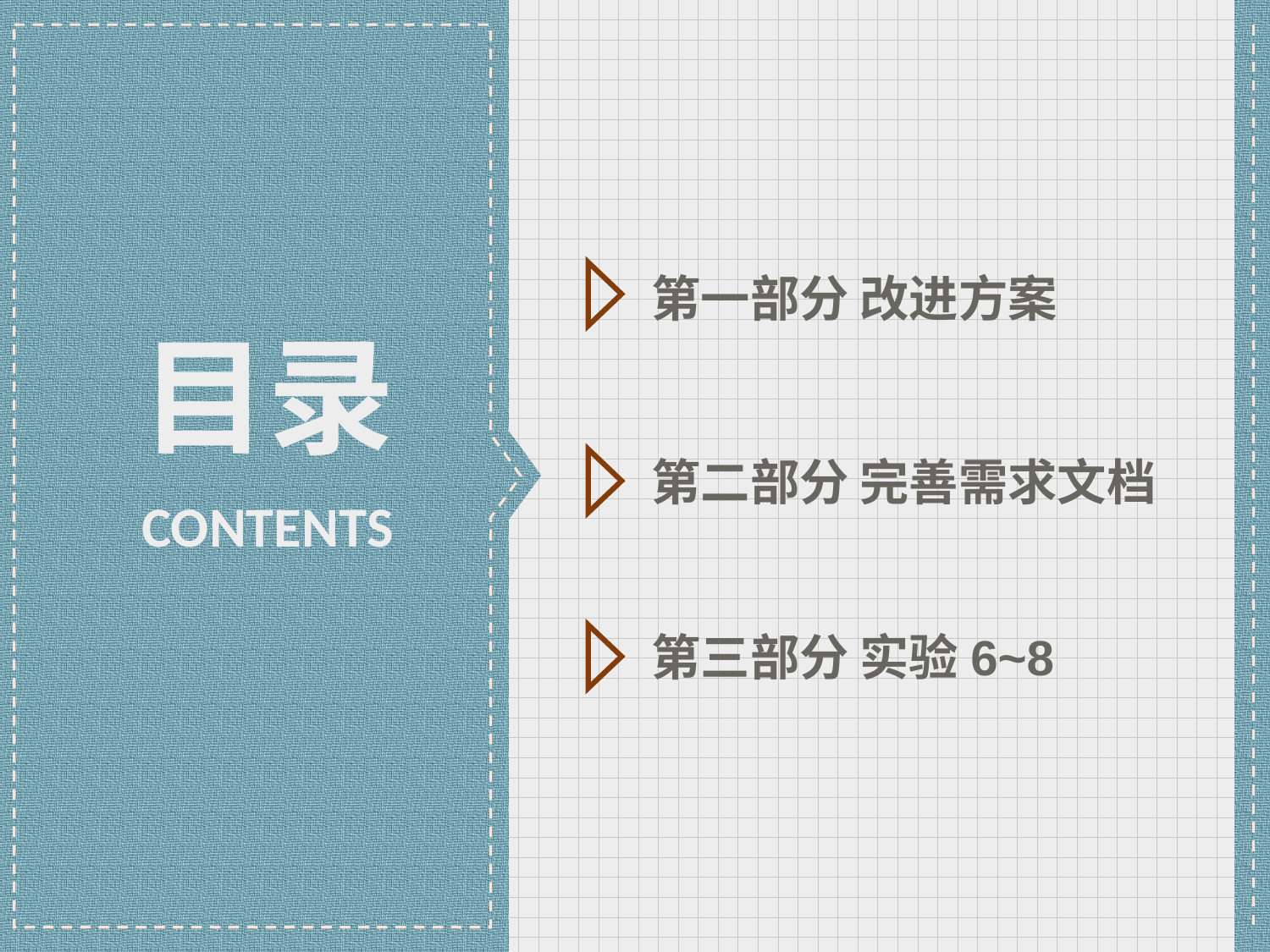

第一部分 改进方案

目录
第二部分 完善需求文档

CONTENTS
第三部分 实验6~8